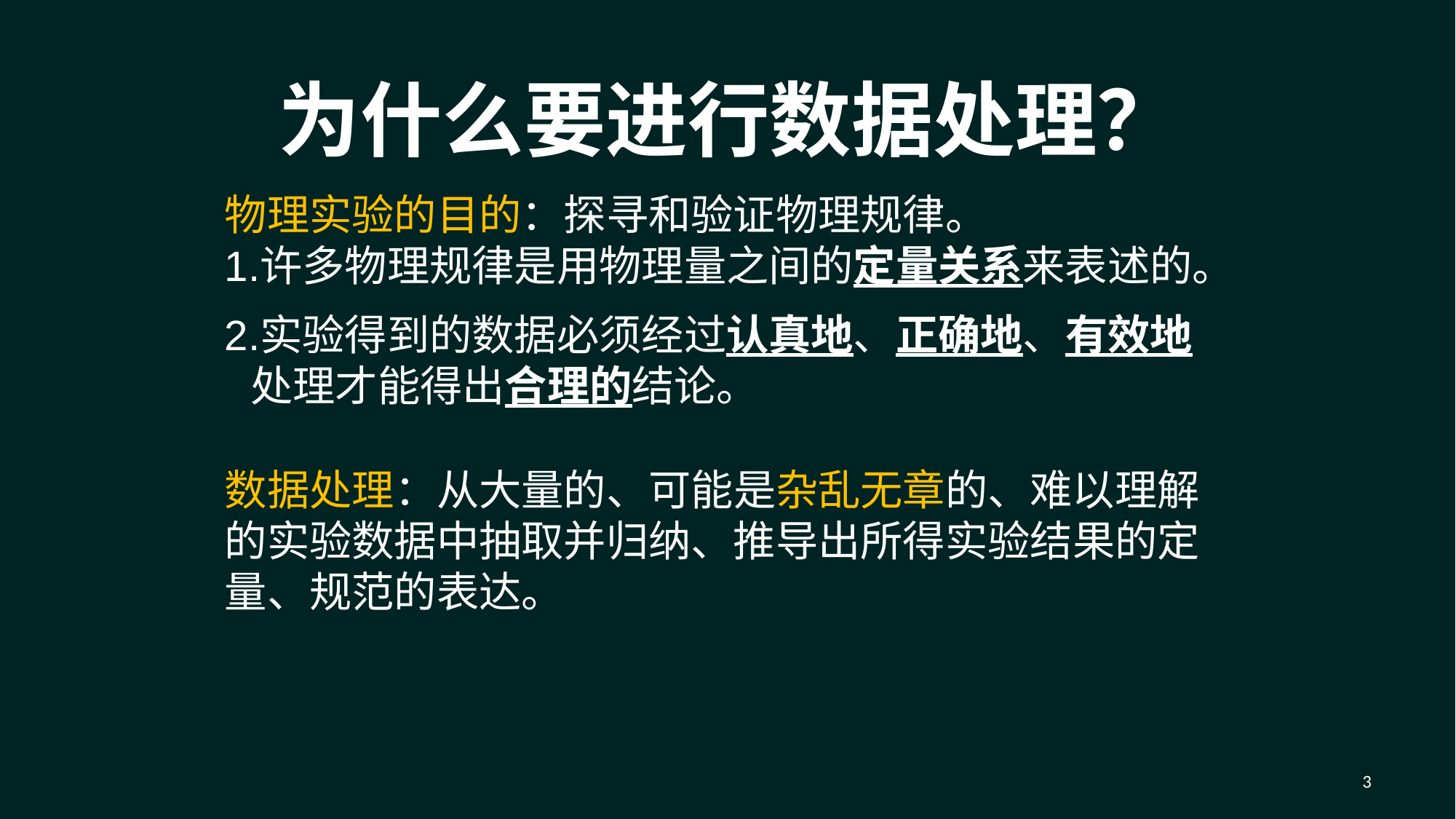

为什么要进行数据处理？
物理实验的目的：探寻和验证物理规律。
许多物理规律是用物理量之间的定量关系来表述的。

实验得到的数据必须经过认真地、正确地、有效地处理才能得出合理的结论。

数据处理：从大量的、可能是杂乱无章的、难以理解的实验数据中抽取并归纳、推导出所得实验结果的定量、规范的表达。

3